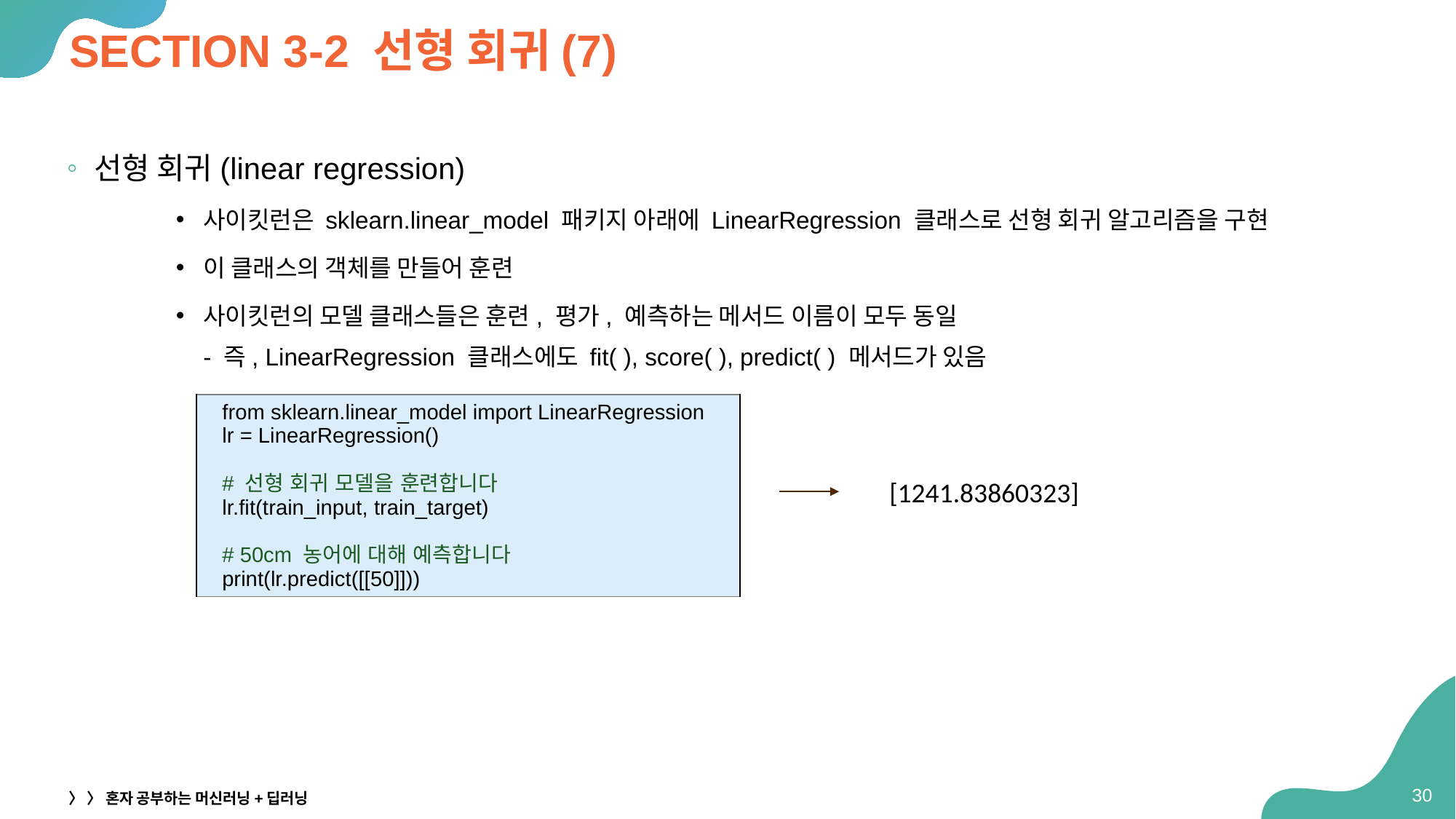

# SECTION 3-2 선형 회귀(7)
선형 회귀(linear regression)
사이킷런은 sklearn.linear_model 패키지 아래에 LinearRegression 클래스로 선형 회귀 알고리즘을 구현
이 클래스의 객체를 만들어 훈련
사이킷런의 모델 클래스들은 훈련, 평가, 예측하는 메서드 이름이 모두 동일
- 즉, LinearRegression 클래스에도 fit( ), score( ), predict( ) 메서드가 있음

| from sklearn.linear\_model import LinearRegression lr = LinearRegression() # 선형 회귀 모델을 훈련합니다 lr.fit(train\_input, train\_target) # 50cm 농어에 대해 예측합니다 print(lr.predict([[50]])) |
| --- |
[1241.83860323]
30
〉 〉 혼자 공부하는 머신러닝+딥러닝